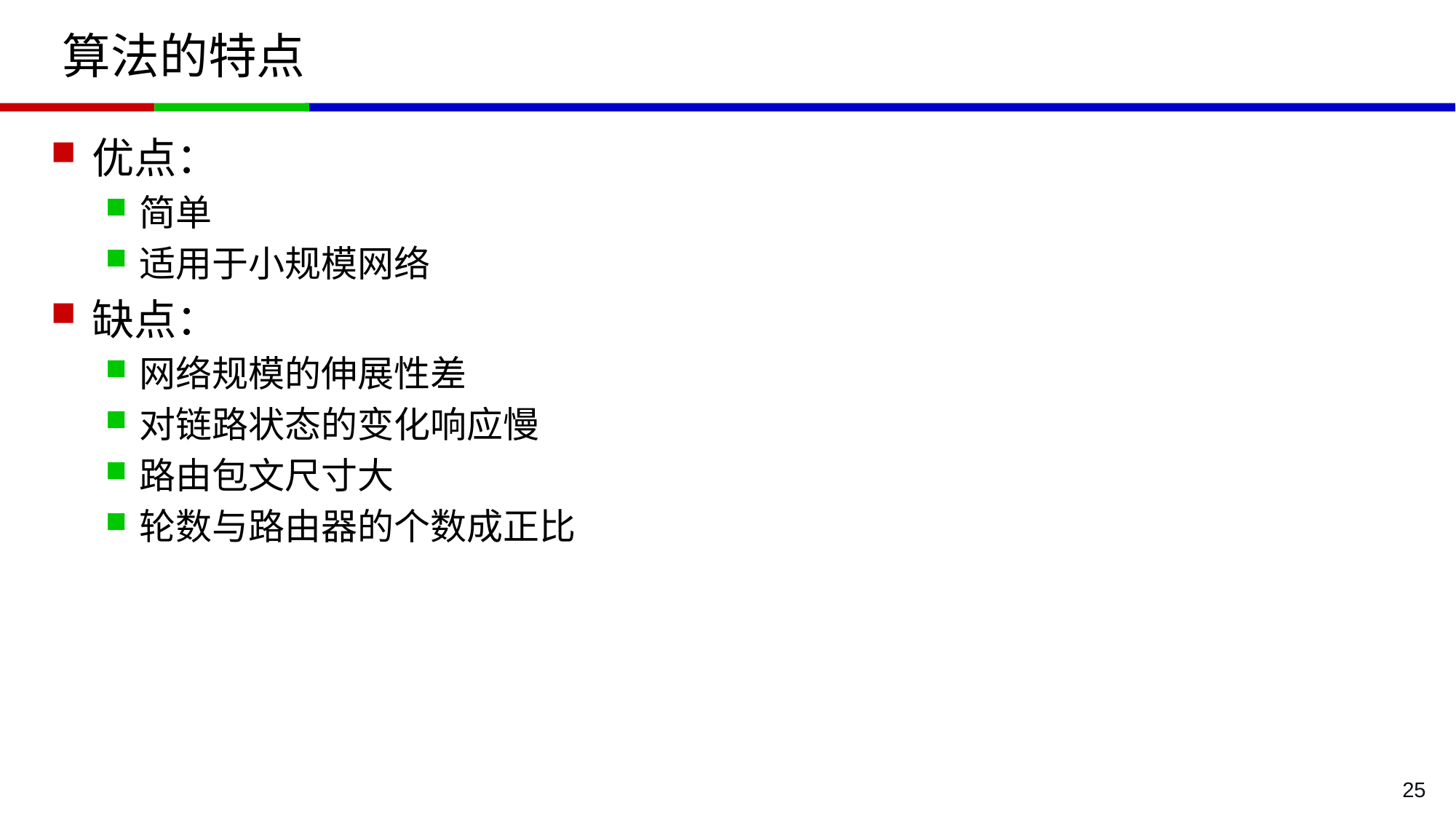

# 算法的特点
优点：
简单
适用于小规模网络
缺点：
网络规模的伸展性差
对链路状态的变化响应慢
路由包文尺寸大
轮数与路由器的个数成正比
25